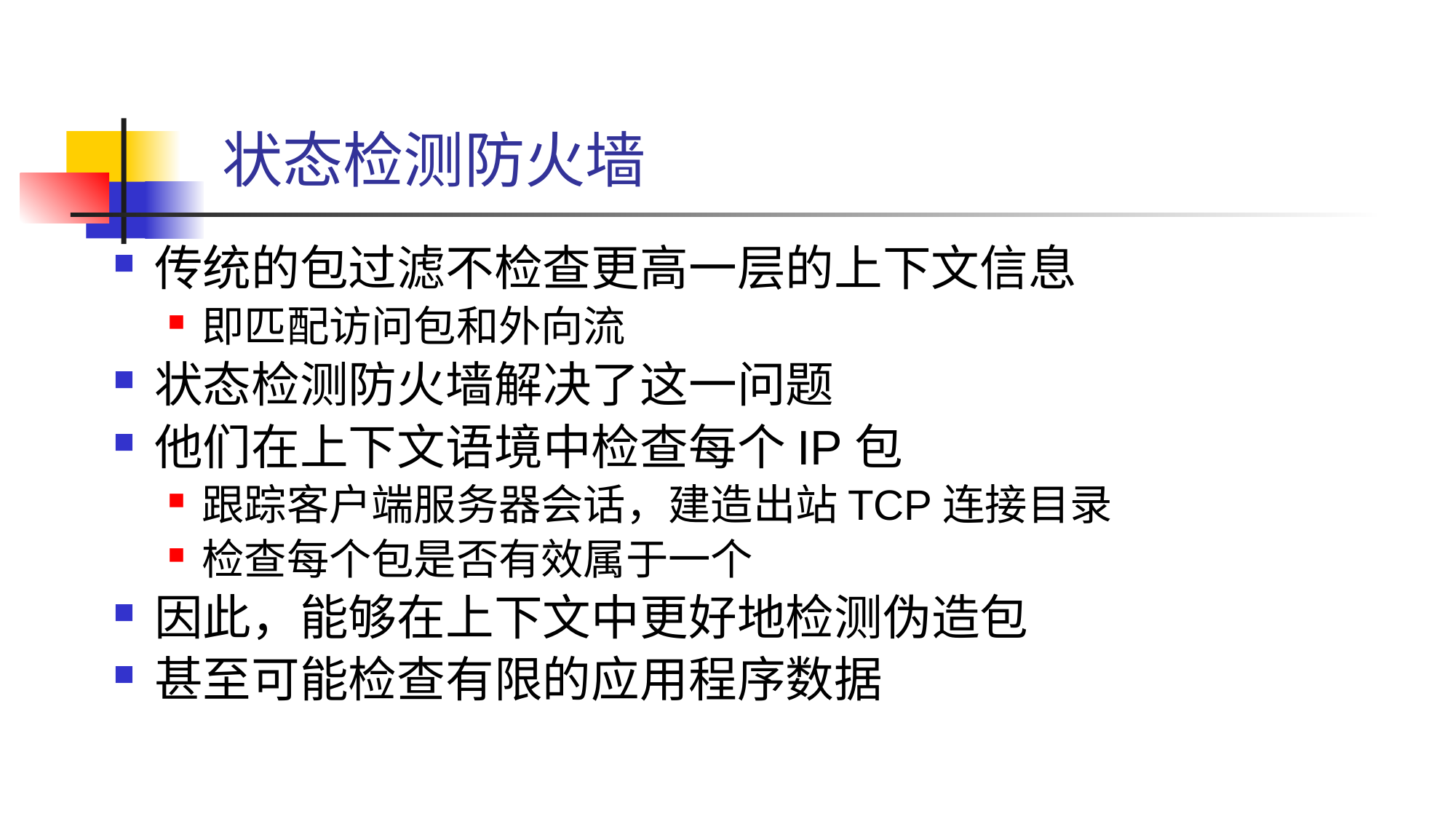

# 状态检测防火墙
传统的包过滤不检查更高一层的上下文信息
即匹配访问包和外向流
状态检测防火墙解决了这一问题
他们在上下文语境中检查每个IP包
跟踪客户端服务器会话，建造出站TCP连接目录
检查每个包是否有效属于一个
因此，能够在上下文中更好地检测伪造包
甚至可能检查有限的应用程序数据